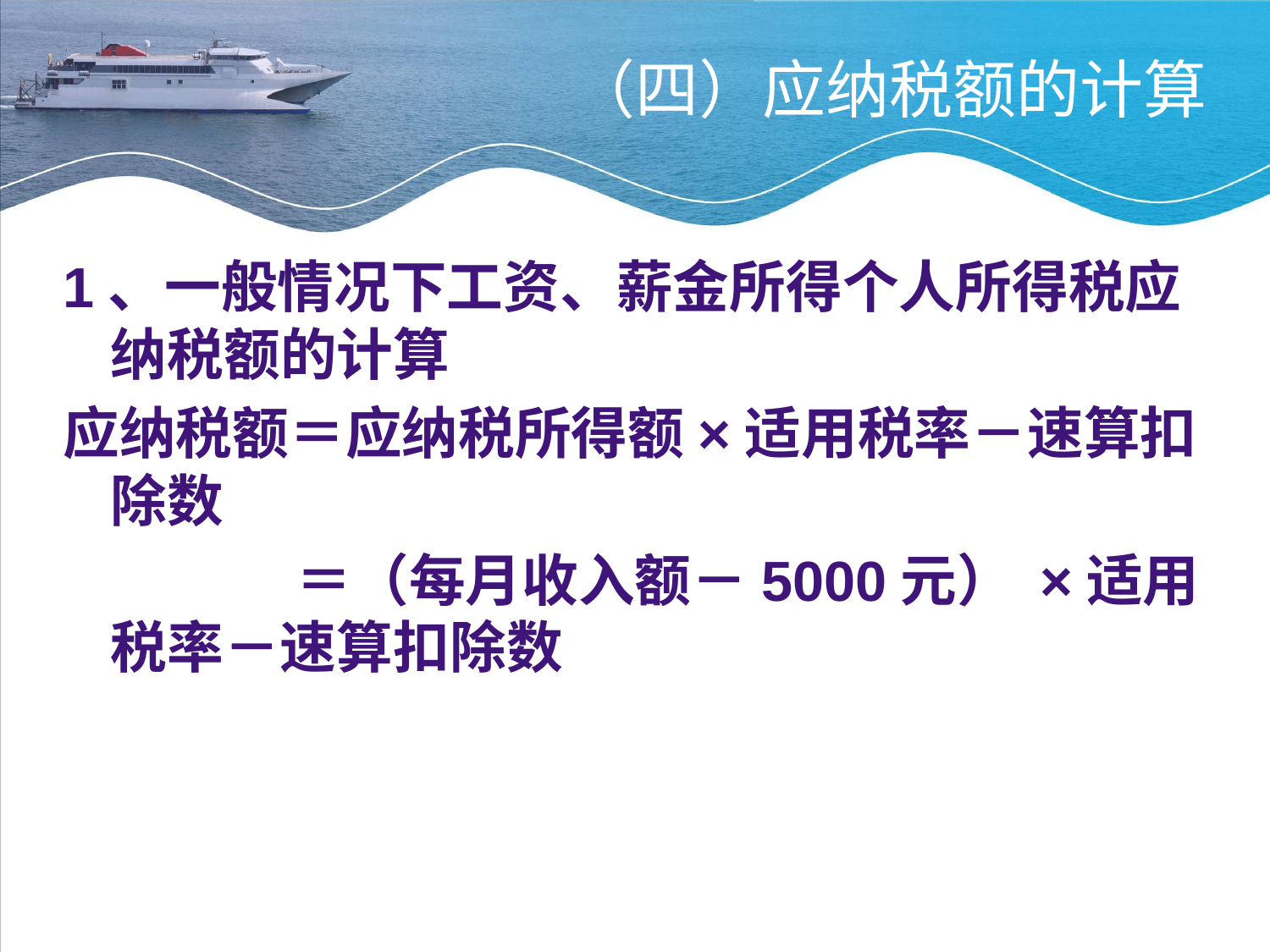

# （四）应纳税额的计算
1、一般情况下工资、薪金所得个人所得税应纳税额的计算
应纳税额＝应纳税所得额×适用税率－速算扣除数
                 ＝（每月收入额－5000元） ×适用税率－速算扣除数